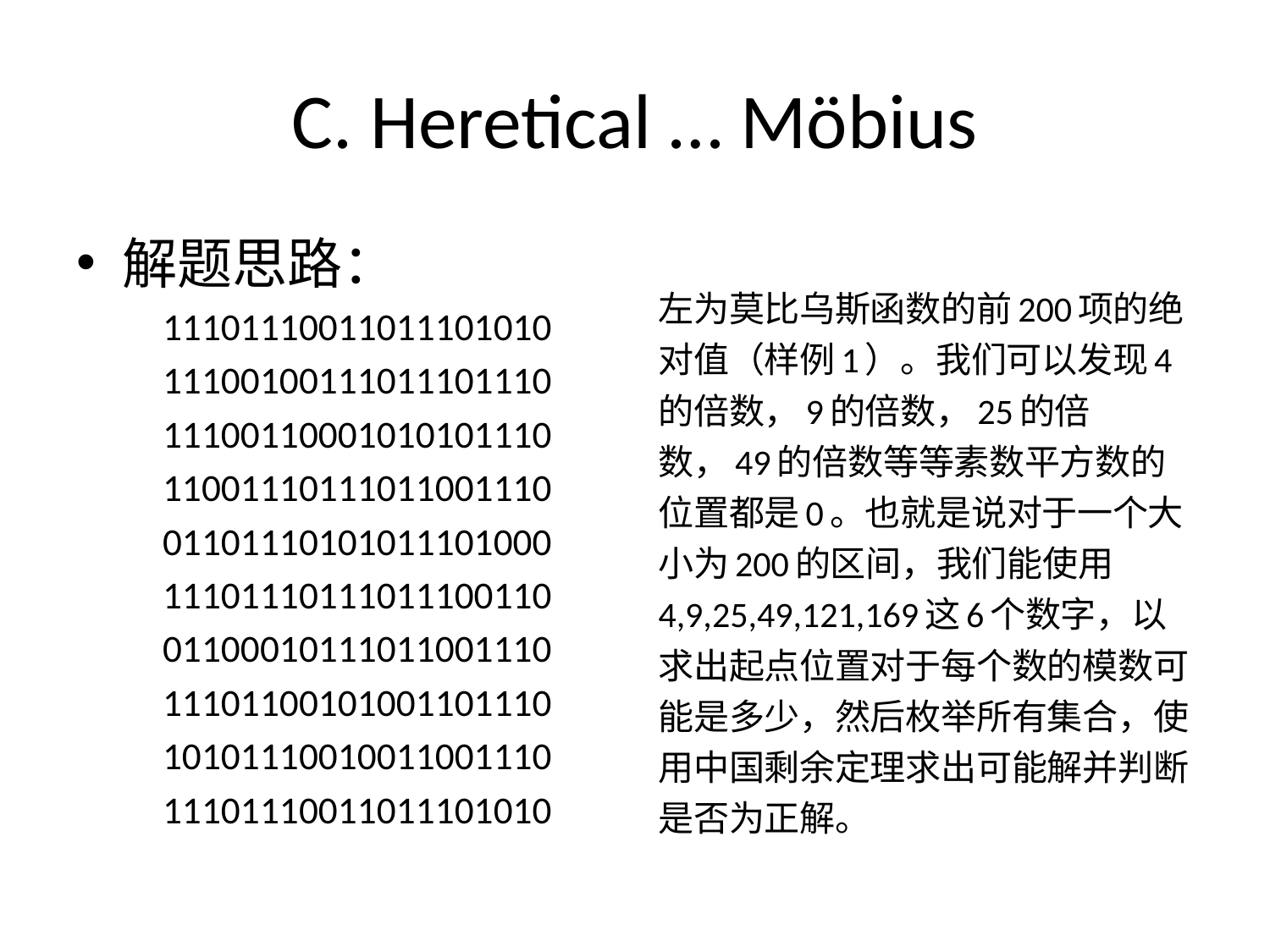

# C. Heretical … Möbius
解题思路：
	11101110011011101010
	11100100111011101110
	11100110001010101110
	11001110111011001110
	01101110101011101000
	11101110111011100110
	01100010111011001110
	11101100101001101110
	10101110010011001110
	11101110011011101010

左为莫比乌斯函数的前200项的绝对值（样例1）。我们可以发现4的倍数，9的倍数，25的倍数，49的倍数等等素数平方数的位置都是0。也就是说对于一个大小为200的区间，我们能使用4,9,25,49,121,169这6个数字，以求出起点位置对于每个数的模数可能是多少，然后枚举所有集合，使用中国剩余定理求出可能解并判断是否为正解。